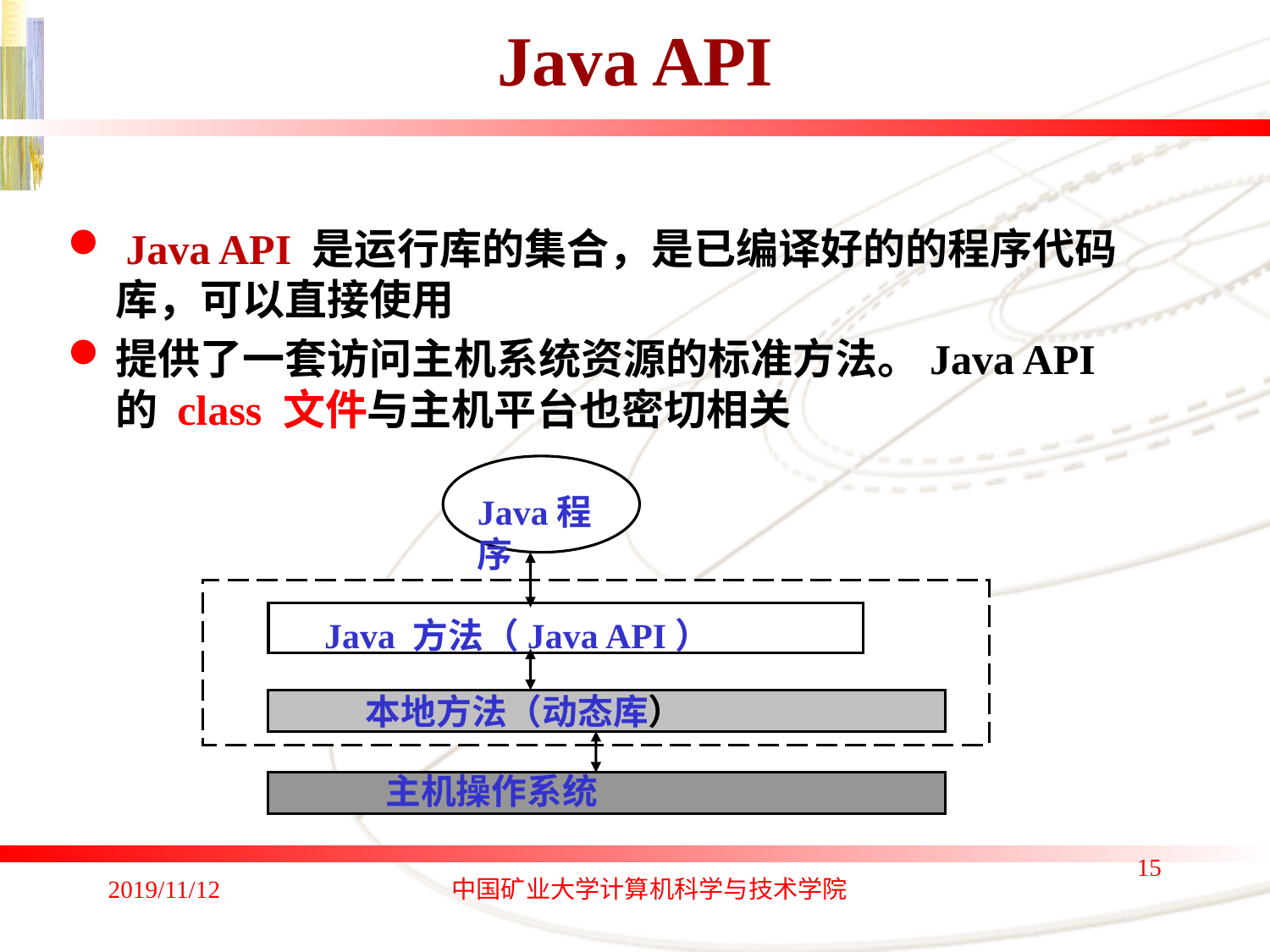

# Java API

 Java API 是运行库的集合，是已编译好的的程序代码库，可以直接使用
提供了一套访问主机系统资源的标准方法。Java API的 class 文件与主机平台也密切相关

Java程序

Java 方法（Java API）

本地方法（动态库）

主机操作系统

15
2019/11/12
中国矿业大学计算机科学与技术学院